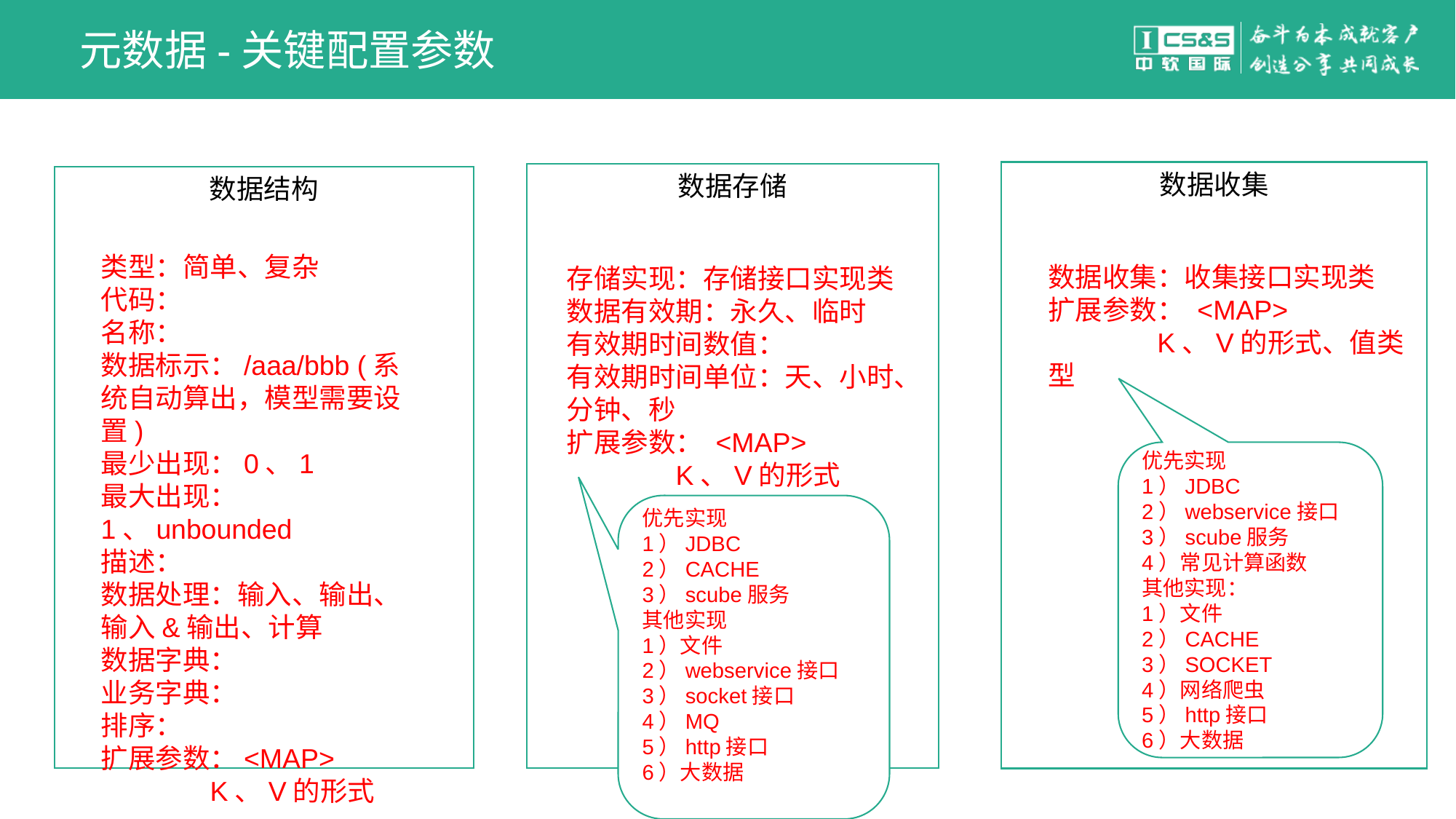

# 元数据-关键配置参数
数据收集
数据存储
数据结构
类型：简单、复杂
代码：
名称：
数据标示：/aaa/bbb (系统自动算出，模型需要设置)
最少出现：0、1
最大出现：1、unbounded
描述：
数据处理：输入、输出、输入&输出、计算
数据字典：
业务字典：
排序：
扩展参数：<MAP>
	K、V的形式
数据收集：收集接口实现类
扩展参数： <MAP>
	K、V的形式、值类型
存储实现：存储接口实现类
数据有效期：永久、临时
有效期时间数值：
有效期时间单位：天、小时、分钟、秒
扩展参数： <MAP>
	K、V的形式
优先实现
1）JDBC
2）webservice接口
3）scube服务
4）常见计算函数
其他实现：
1）文件
2）CACHE
3）SOCKET
4）网络爬虫
5）http接口
6）大数据
优先实现
1）JDBC
2）CACHE
3）scube服务
其他实现
1）文件
2）webservice接口
3）socket接口
4）MQ
5）http接口
6）大数据